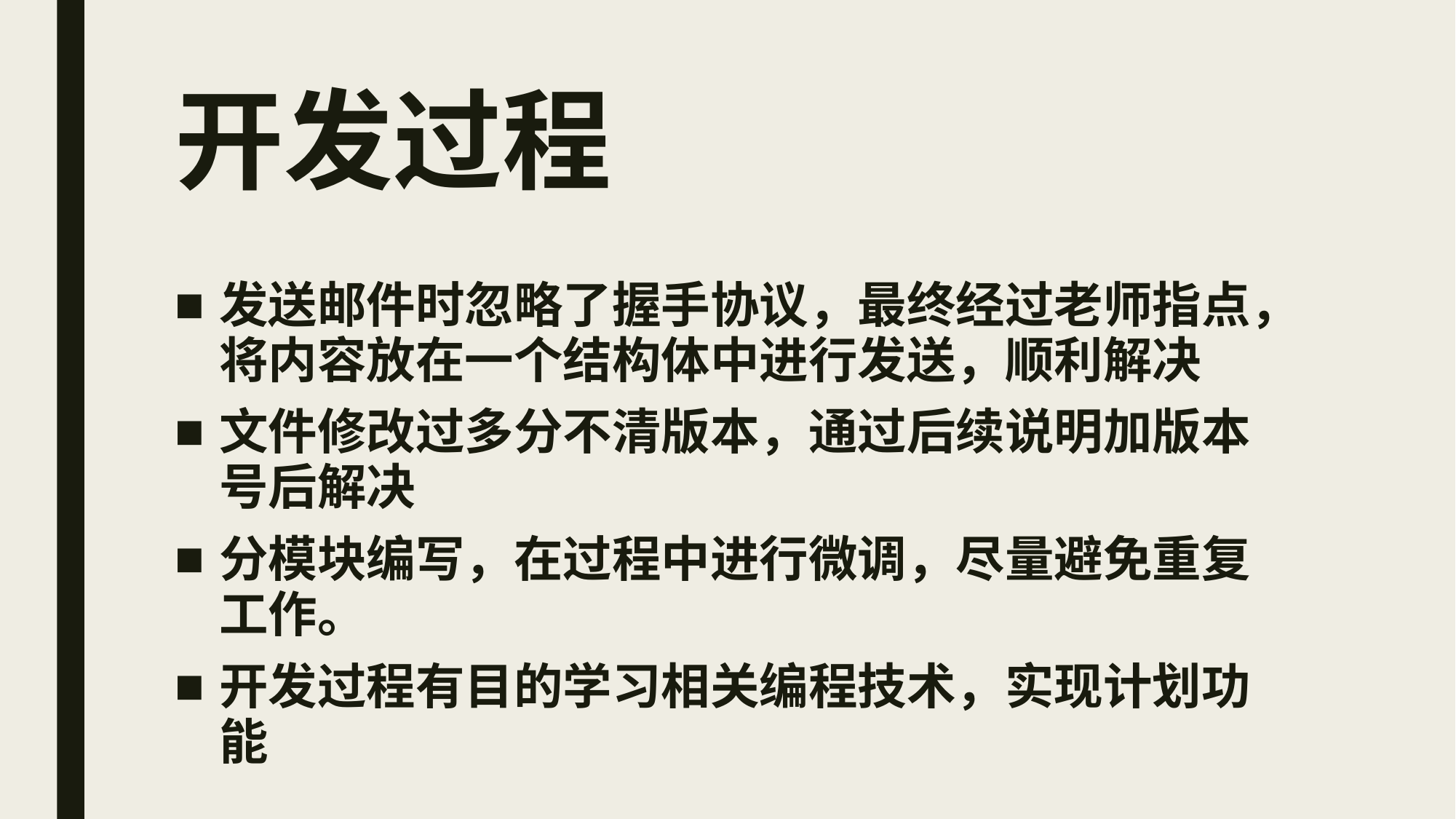

# 开发过程
发送邮件时忽略了握手协议，最终经过老师指点，将内容放在一个结构体中进行发送，顺利解决
文件修改过多分不清版本，通过后续说明加版本号后解决
分模块编写，在过程中进行微调，尽量避免重复工作。
开发过程有目的学习相关编程技术，实现计划功能